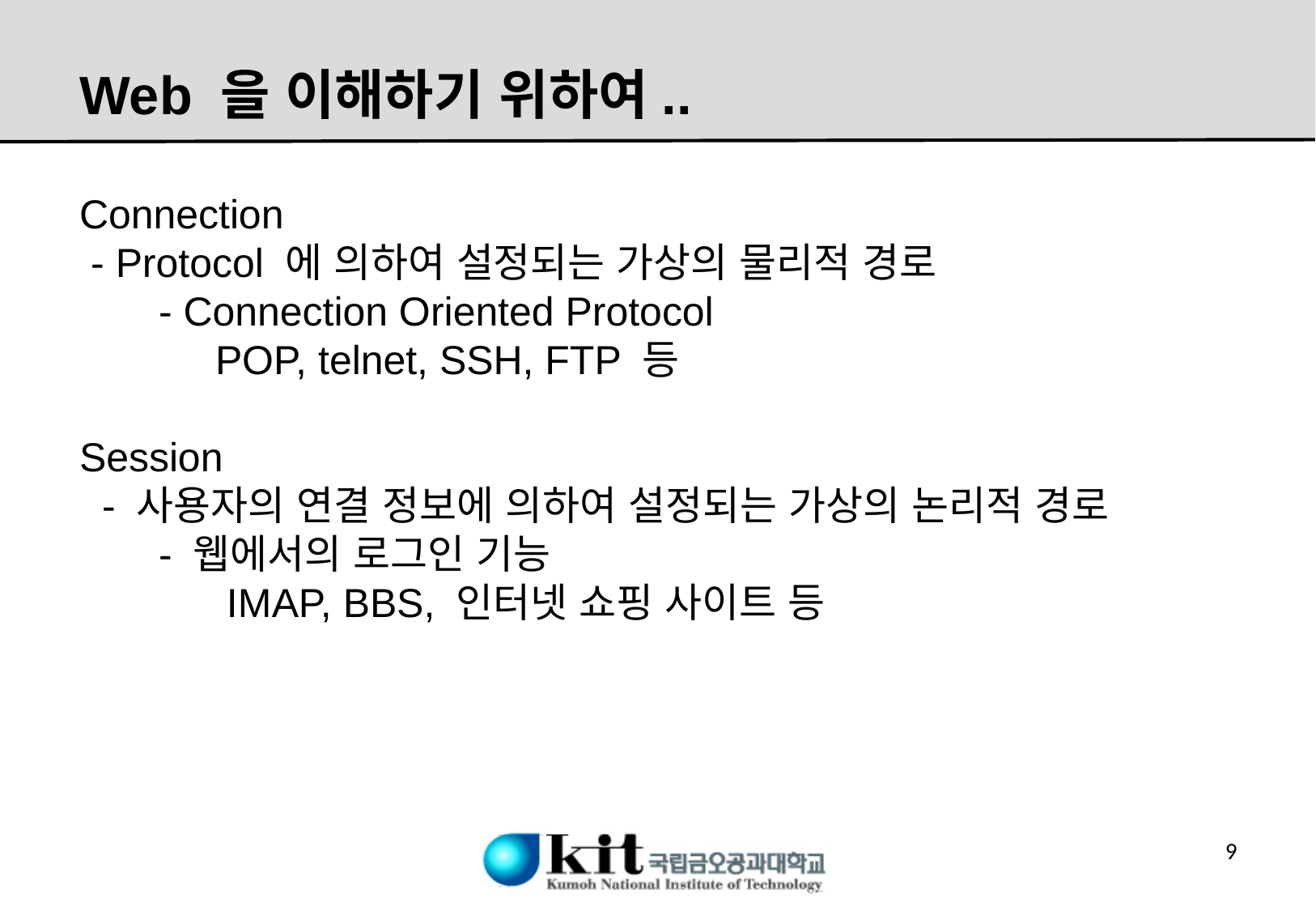

# Web 을 이해하기 위하여..
Connection
 - Protocol 에 의하여 설정되는 가상의 물리적 경로
       - Connection Oriented Protocol
            POP, telnet, SSH, FTP 등

Session
  - 사용자의 연결 정보에 의하여 설정되는 가상의 논리적 경로
       - 웹에서의 로그인 기능
             IMAP, BBS, 인터넷 쇼핑 사이트 등
9